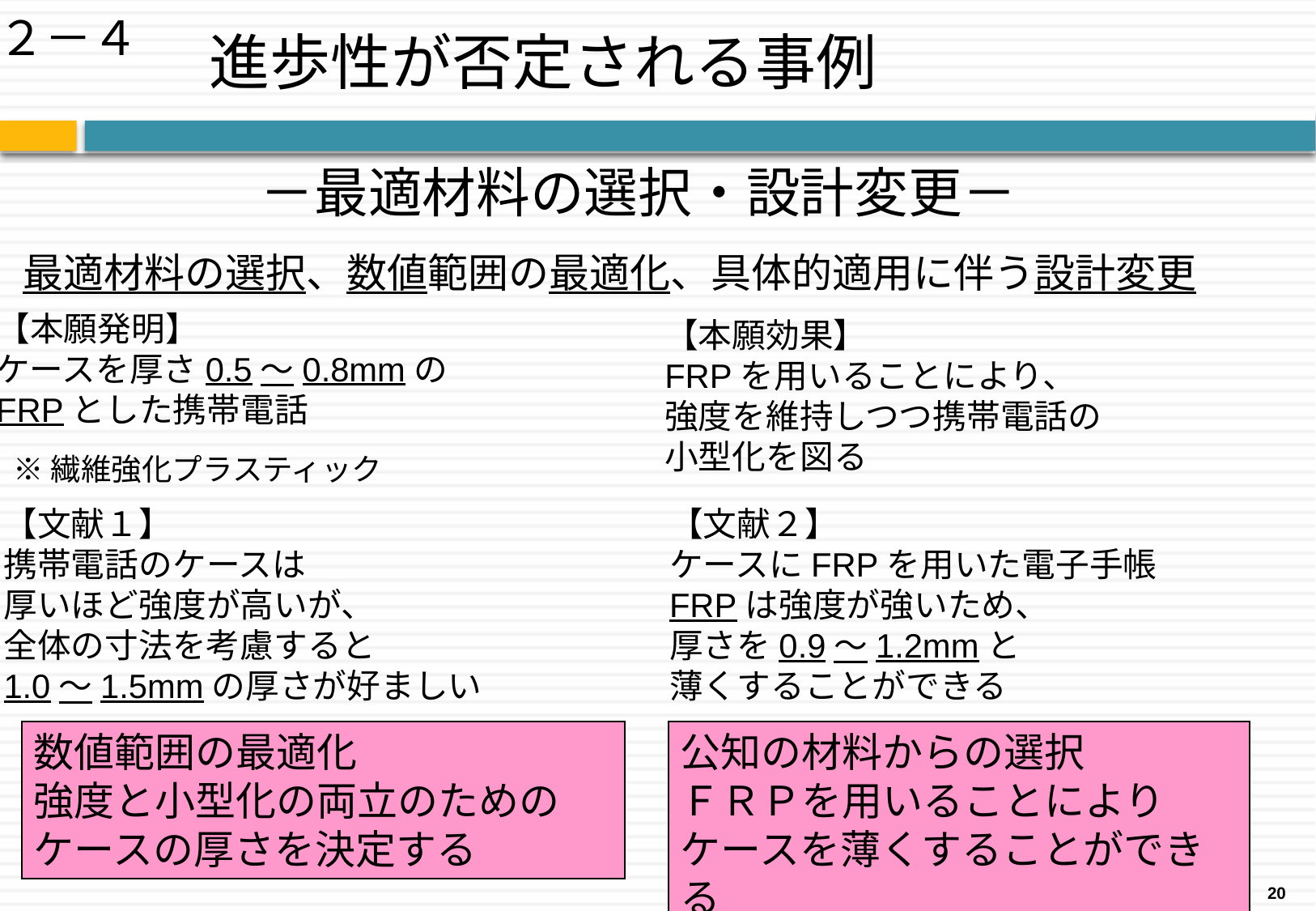

# 進歩性が否定される事例
２－４
－最適材料の選択・設計変更－
最適材料の選択、数値範囲の最適化、具体的適用に伴う設計変更
【本願発明】
ケースを厚さ0.5～0.8mmの
FRPとした携帯電話
※繊維強化プラスティック
【本願効果】
FRPを用いることにより、
強度を維持しつつ携帯電話の
小型化を図る
【文献１】
携帯電話のケースは
厚いほど強度が高いが、
全体の寸法を考慮すると
1.0～1.5mmの厚さが好ましい
【文献２】
ケースにFRPを用いた電子手帳
FRPは強度が強いため、
厚さを0.9～1.2mmと
薄くすることができる
数値範囲の最適化
強度と小型化の両立のための
ケースの厚さを決定する
公知の材料からの選択
ＦＲＰを用いることにより
ケースを薄くすることができる
20